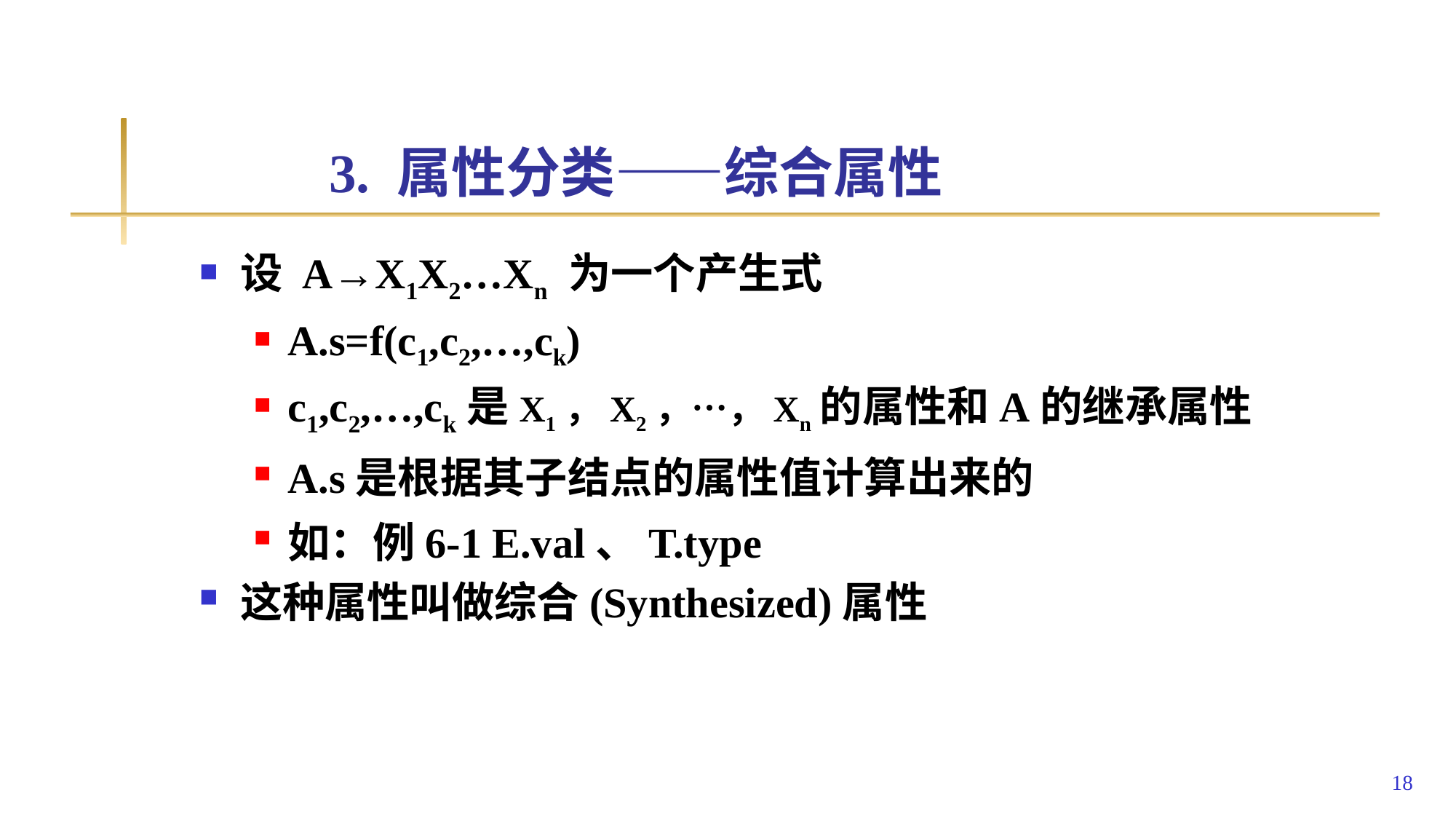

# 3. 属性分类——综合属性
设 A→X1X2…Xn 为一个产生式
A.s=f(c1,c2,…,ck)
c1,c2,…,ck是X1，X2，…，Xn的属性和A的继承属性
A.s是根据其子结点的属性值计算出来的
如：例6-1 E.val、T.type
这种属性叫做综合(Synthesized)属性
18